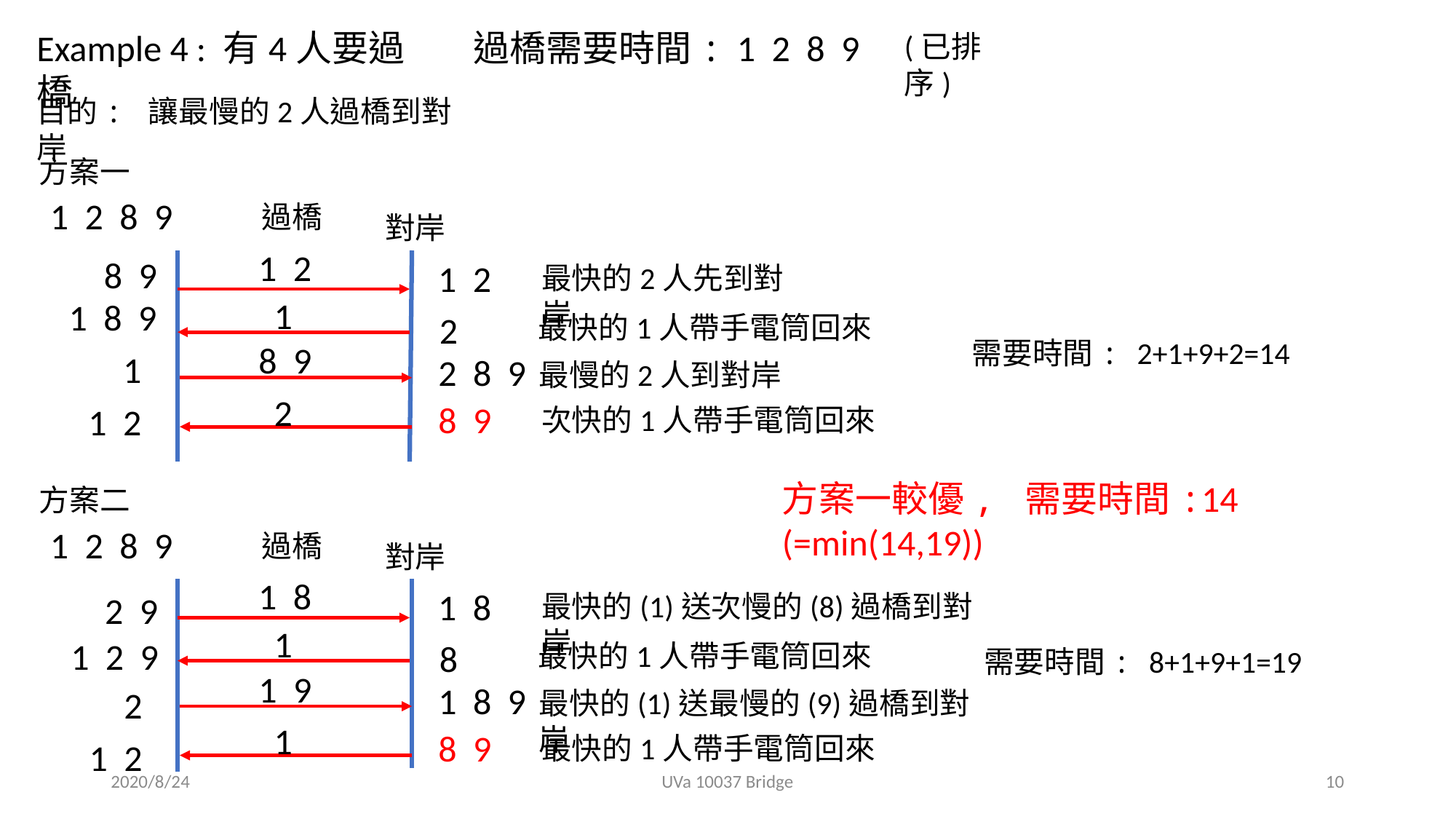

Example 4 : 有4人要過橋
過橋需要時間:
1  2  8  9
(已排序)
目的: 讓最慢的2人過橋到對岸
方案一
1  2  8  9
過橋
對岸
1  2
8  9
1  2
最快的2人先到對岸
1
1  8  9
2
最快的1人帶手電筒回來
8  9
1
2  8  9
最慢的2人到對岸
2
8  9
1  2
次快的1人帶手電筒回來
需要時間: 2+1+9+2=14
方案一較優, 需要時間:14 (=min(14,19))
方案二
1  2  8  9
過橋
對岸
1  8
1  8
2  9
最快的(1)送次慢的(8)過橋到對岸
1
1  2  9
8
最快的1人帶手電筒回來
1  9
1  8  9
2
最快的(1)送最慢的(9)過橋到對岸
1
8  9
最快的1人帶手電筒回來
1  2
需要時間: 8+1+9+1=19
2020/8/24
UVa 10037 Bridge
10